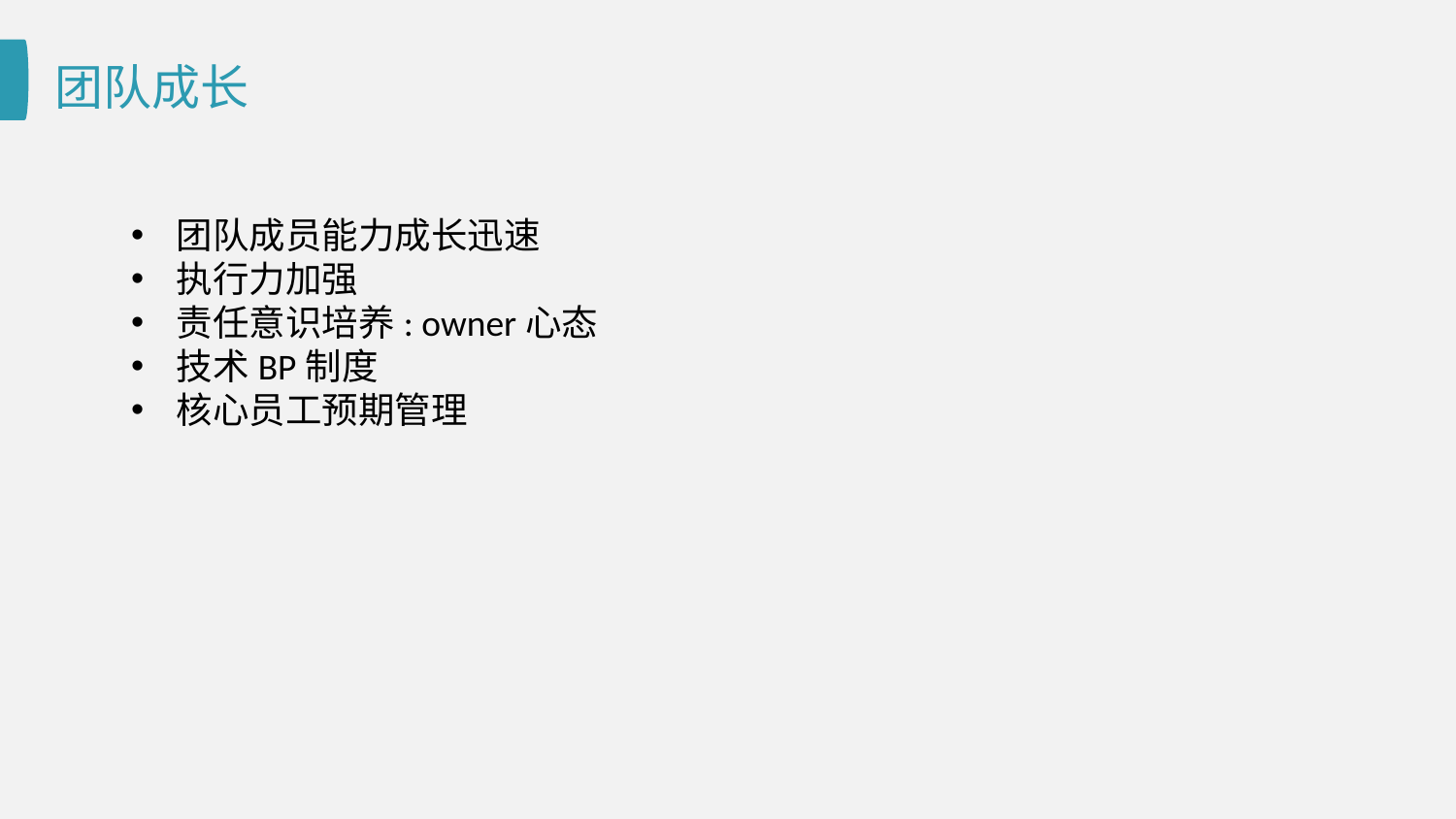

# 团队成长
团队成员能力成长迅速
执行力加强
责任意识培养: owner心态
技术BP制度
核心员工预期管理